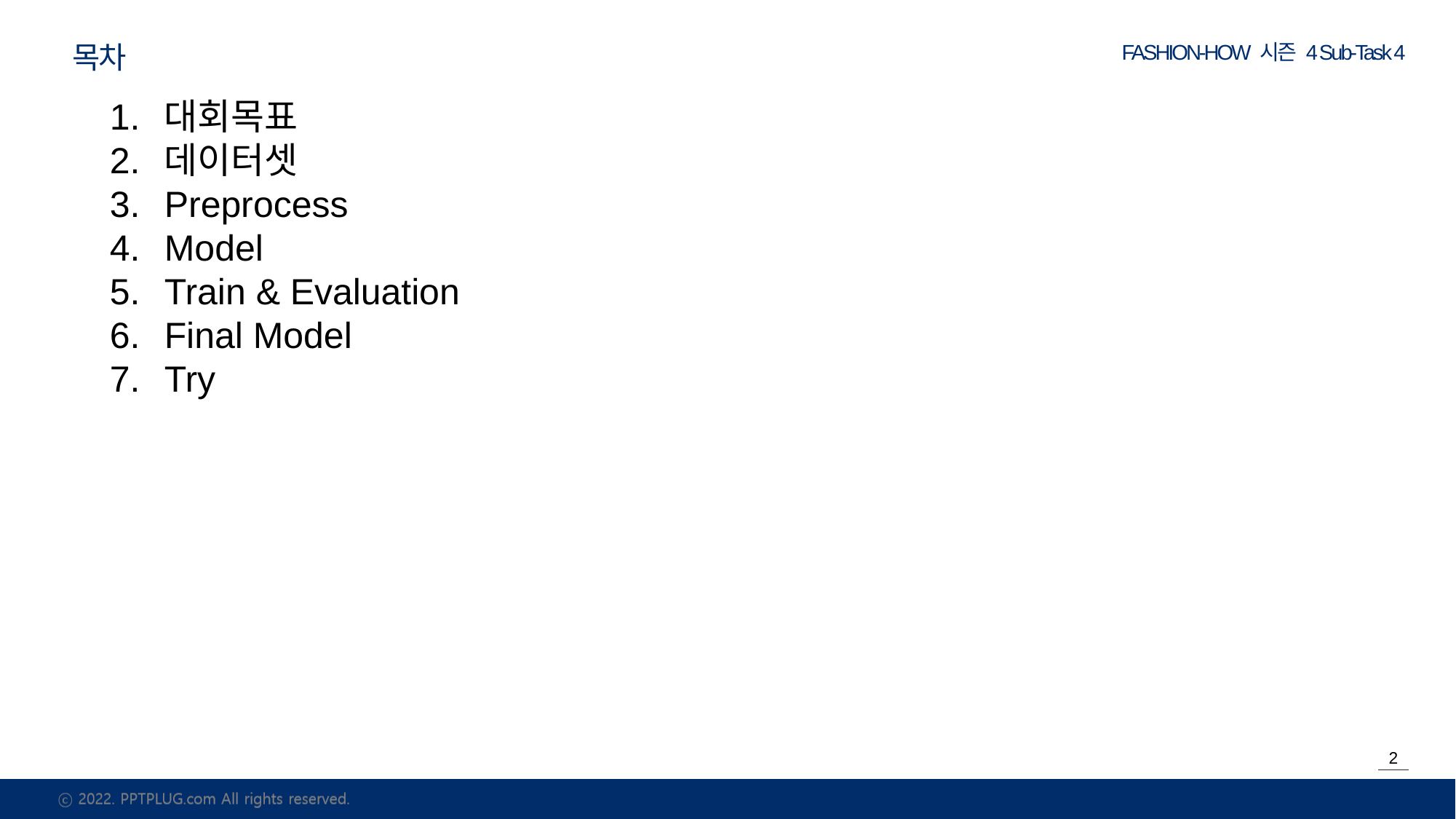

목차
대회목표
데이터셋
Preprocess
Model
Train & Evaluation
Final Model
Try